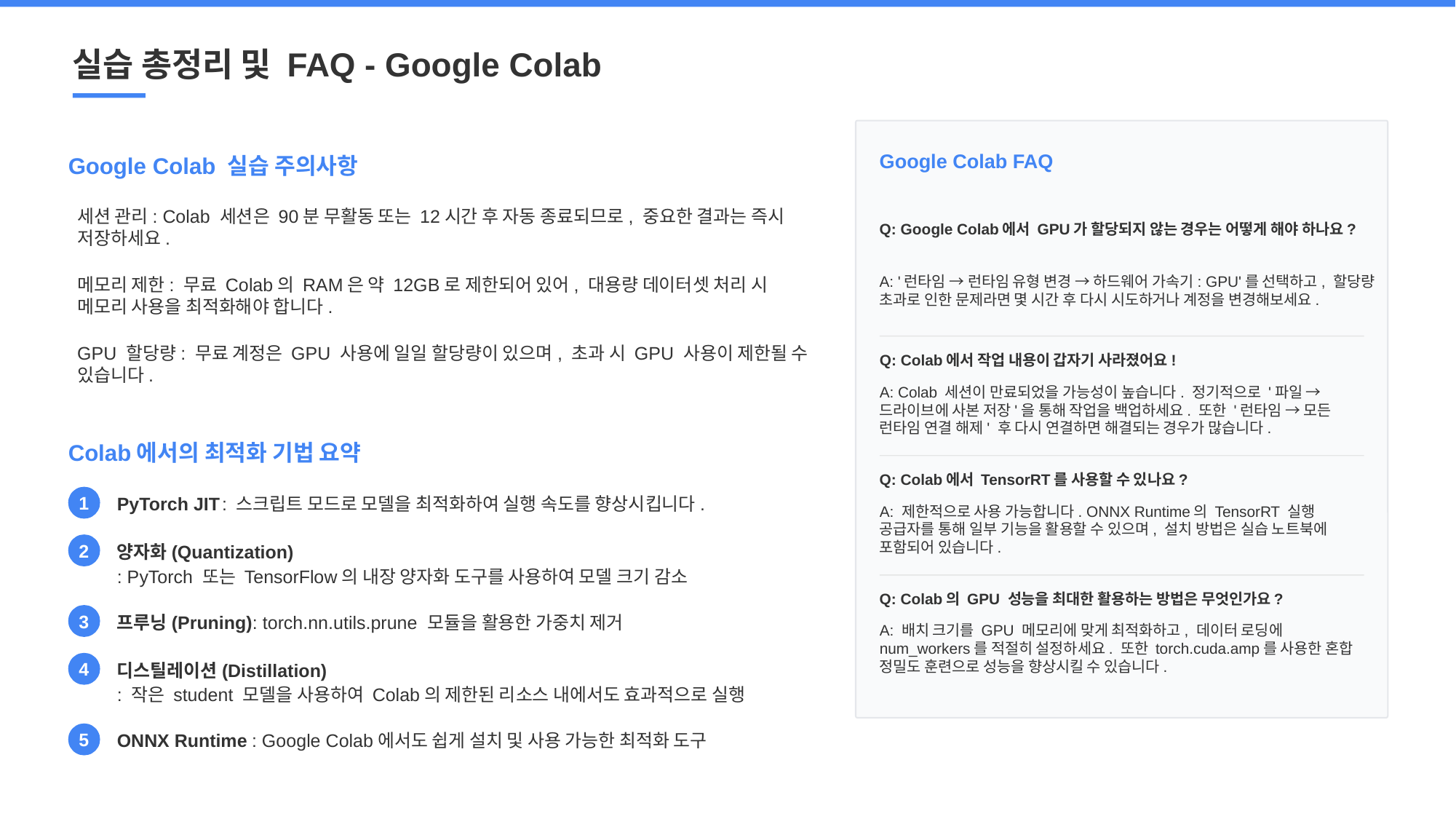

실습 총정리 및 FAQ - Google Colab

Google Colab FAQ
Google Colab 실습 주의사항
세션 관리: Colab 세션은 90분 무활동 또는 12시간 후 자동 종료되므로, 중요한 결과는 즉시 저장하세요.
Q: Google Colab에서 GPU가 할당되지 않는 경우는 어떻게 해야 하나요?
A: '런타임 → 런타임 유형 변경 → 하드웨어 가속기: GPU'를 선택하고, 할당량 초과로 인한 문제라면 몇 시간 후 다시 시도하거나 계정을 변경해보세요.
메모리 제한: 무료 Colab의 RAM은 약 12GB로 제한되어 있어, 대용량 데이터셋 처리 시 메모리 사용을 최적화해야 합니다.

GPU 할당량: 무료 계정은 GPU 사용에 일일 할당량이 있으며, 초과 시 GPU 사용이 제한될 수 있습니다.
Q: Colab에서 작업 내용이 갑자기 사라졌어요!
A: Colab 세션이 만료되었을 가능성이 높습니다. 정기적으로 '파일 → 드라이브에 사본 저장'을 통해 작업을 백업하세요. 또한 '런타임 → 모든 런타임 연결 해제' 후 다시 연결하면 해결되는 경우가 많습니다.
Colab에서의 최적화 기법 요약

Q: Colab에서 TensorRT를 사용할 수 있나요?

1
PyTorch JIT
: 스크립트 모드로 모델을 최적화하여 실행 속도를 향상시킵니다.
A: 제한적으로 사용 가능합니다. ONNX Runtime의 TensorRT 실행 공급자를 통해 일부 기능을 활용할 수 있으며, 설치 방법은 실습 노트북에 포함되어 있습니다.

2
양자화(Quantization)
: PyTorch 또는 TensorFlow의 내장 양자화 도구를 사용하여 모델 크기 감소

Q: Colab의 GPU 성능을 최대한 활용하는 방법은 무엇인가요?

3
프루닝(Pruning)
: torch.nn.utils.prune 모듈을 활용한 가중치 제거
A: 배치 크기를 GPU 메모리에 맞게 최적화하고, 데이터 로딩에 num_workers를 적절히 설정하세요. 또한 torch.cuda.amp를 사용한 혼합 정밀도 훈련으로 성능을 향상시킬 수 있습니다.

4
디스틸레이션(Distillation)
: 작은 student 모델을 사용하여 Colab의 제한된 리소스 내에서도 효과적으로 실행

5
ONNX Runtime
: Google Colab에서도 쉽게 설치 및 사용 가능한 최적화 도구